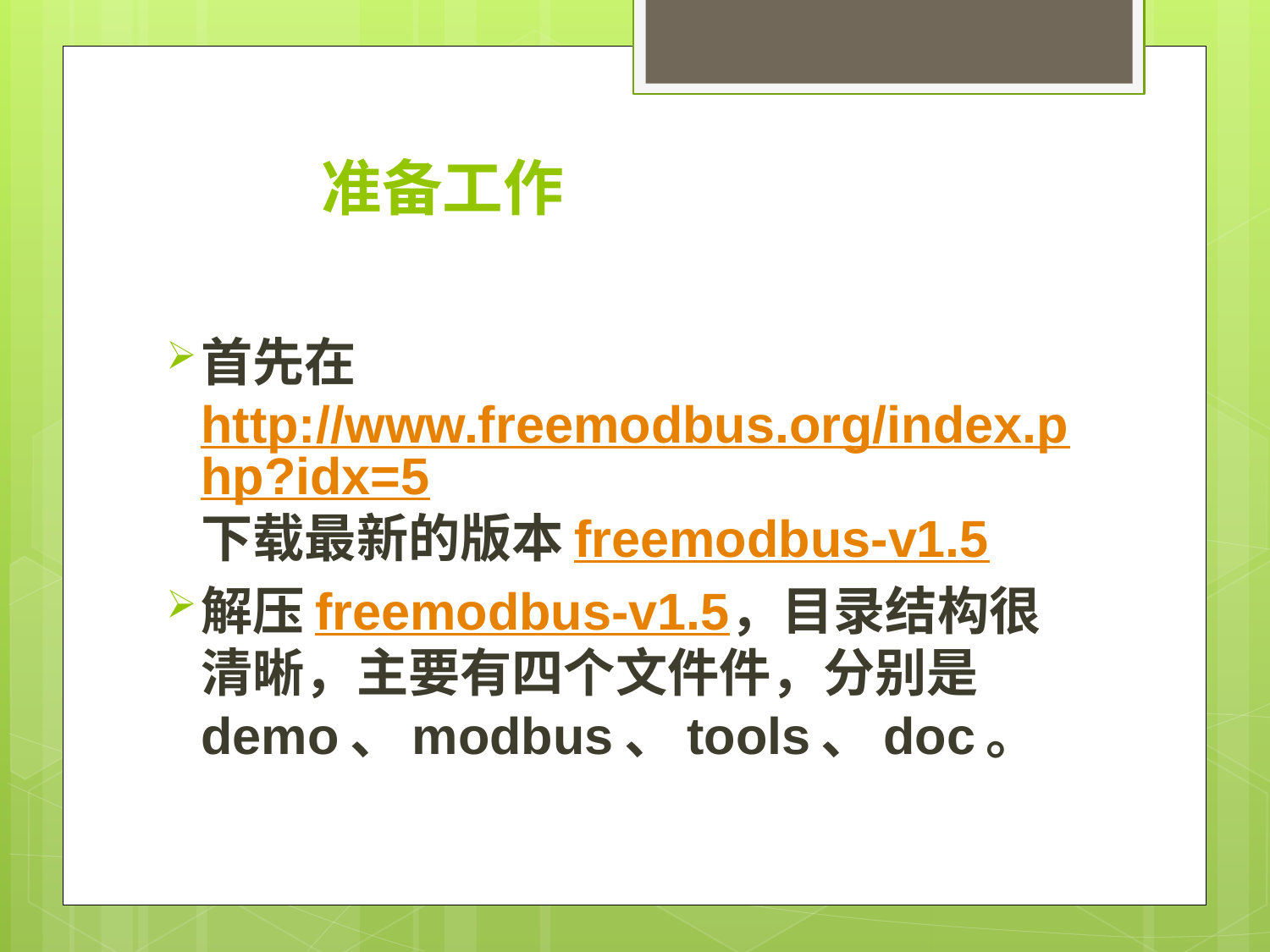

# 准备工作
首先在http://www.freemodbus.org/index.php?idx=5下载最新的版本freemodbus-v1.5
解压freemodbus-v1.5，目录结构很清晰，主要有四个文件件，分别是demo、modbus、tools、doc。